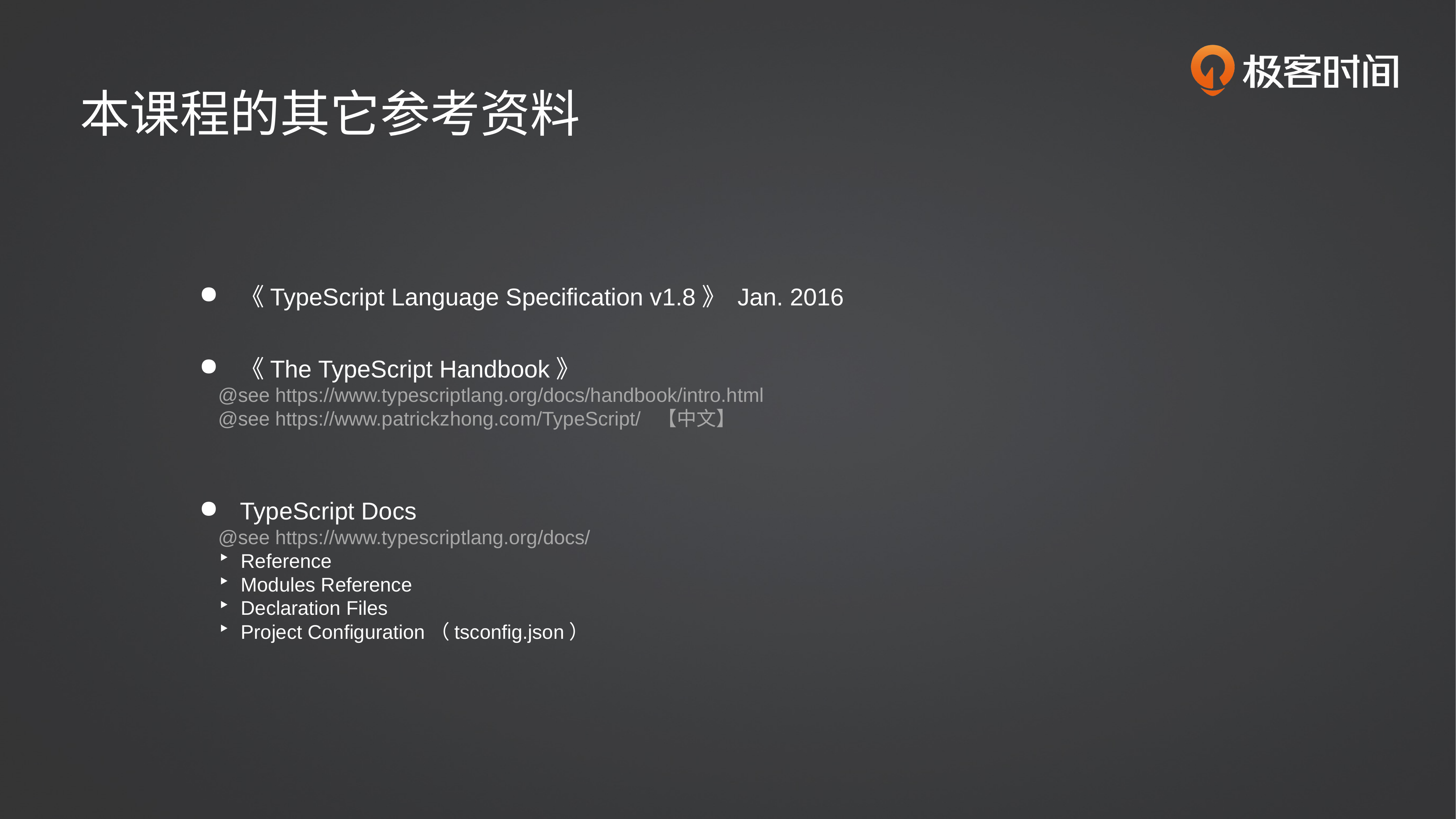

本课程的其它参考资料
《TypeScript Language Specification v1.8》 Jan. 2016
《The TypeScript Handbook》
@see https://www.typescriptlang.org/docs/handbook/intro.html
@see https://www.patrickzhong.com/TypeScript/  【中文】
TypeScript Docs
@see https://www.typescriptlang.org/docs/
Reference
Modules Reference
Declaration Files
Project Configuration（tsconfig.json）